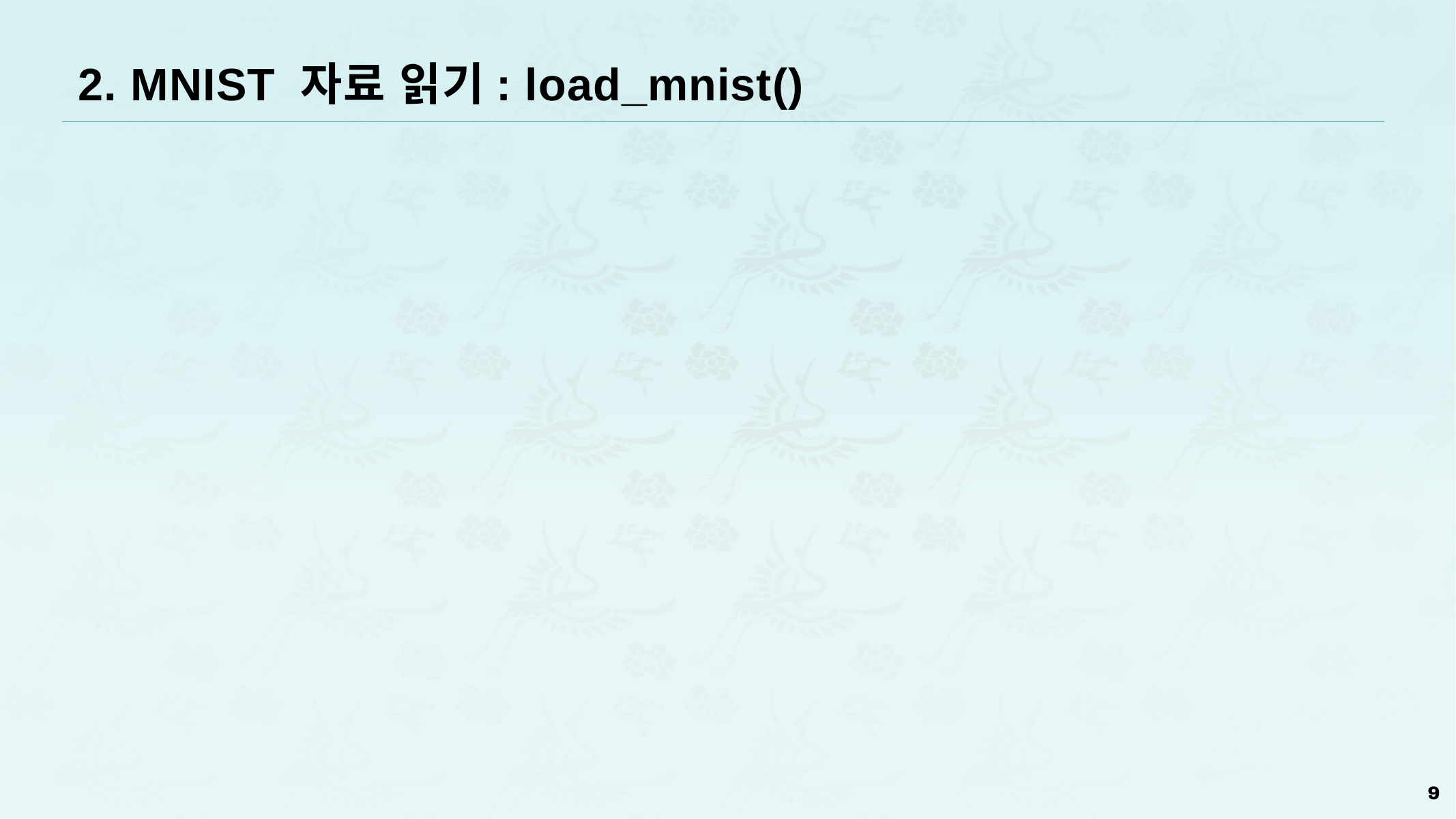

# 2. MNIST 자료 읽기: load_mnist()

9